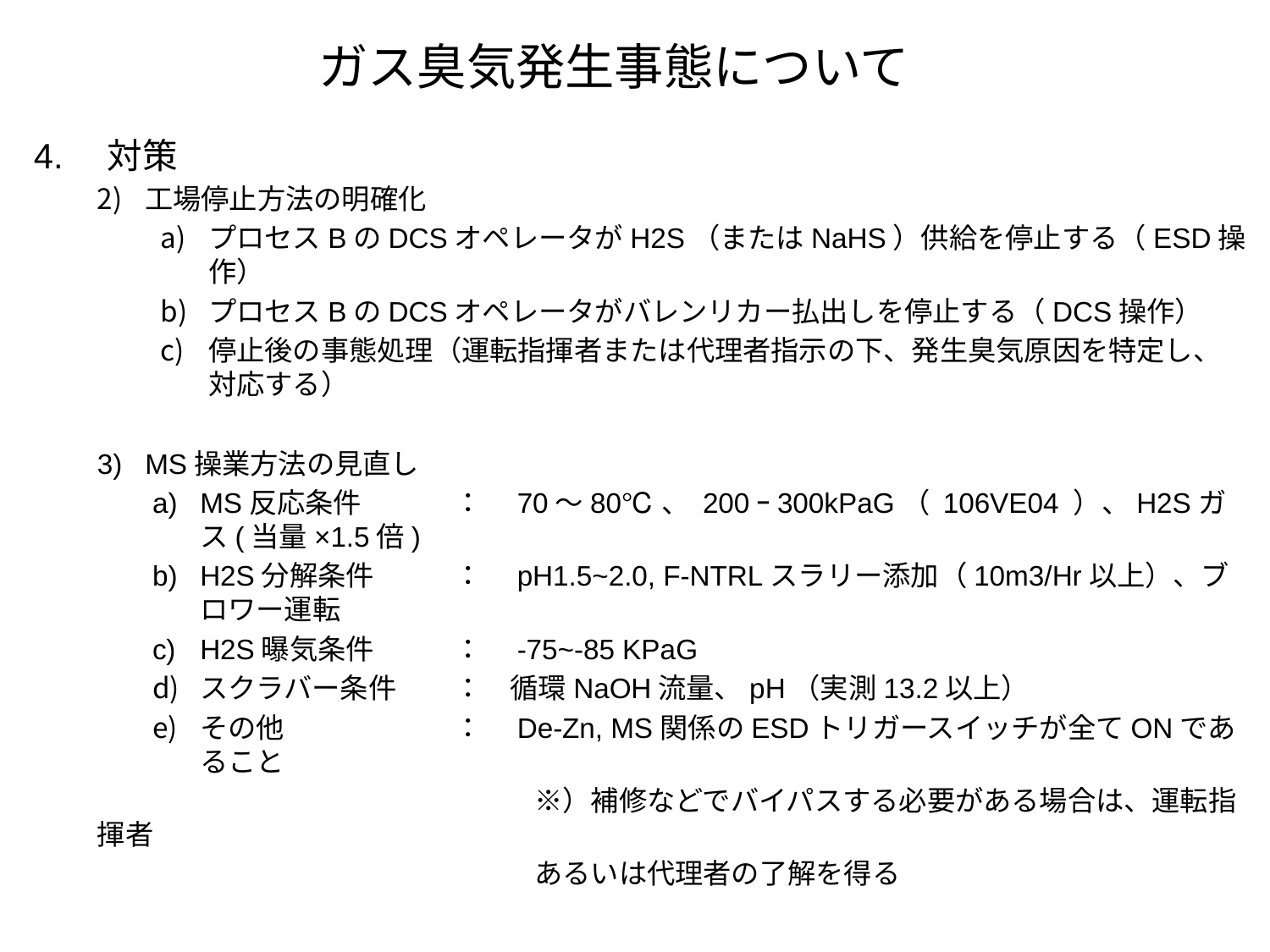

# ガス臭気発生事態について
4.　対策
工場停止方法の明確化
プロセスBのDCSオペレータがH2S（またはNaHS）供給を停止する（ESD操作）
プロセスBのDCSオペレータがバレンリカー払出しを停止する（DCS操作）
停止後の事態処理（運転指揮者または代理者指示の下、発生臭気原因を特定し、対応する）

MS操業方法の見直し
MS反応条件	：　70～80℃、 200ｰ300kPaG（ 106VE04 ）、H2Sガス(当量×1.5倍)
H2S分解条件	：　pH1.5~2.0, F-NTRLスラリー添加（10m3/Hr以上）、ブロワー運転
H2S曝気条件	：　-75~-85 KPaG
スクラバー条件	：　循環NaOH流量、pH（実測13.2以上）
その他		：　De-Zn, MS関係のESDトリガースイッチが全てONであること
			　　※）補修などでバイパスする必要がある場合は、運転指揮者
			　　あるいは代理者の了解を得る